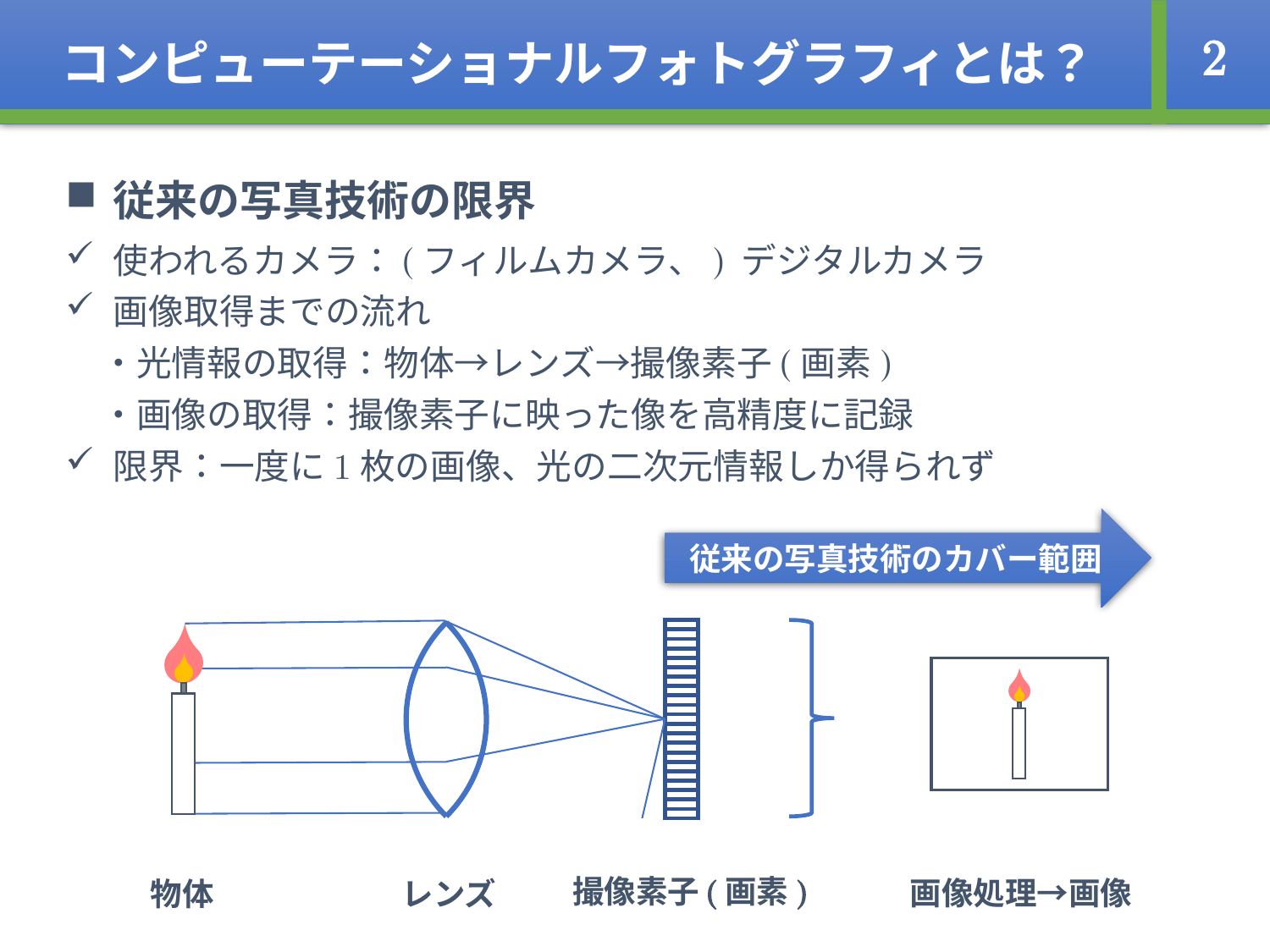

コンピューテーショナルフォトグラフィとは？
2

従来の写真技術の限界
使われるカメラ：(フィルムカメラ、) デジタルカメラ
画像取得までの流れ
　・光情報の取得：物体→レンズ→撮像素子(画素)
　・画像の取得：撮像素子に映った像を高精度に記録
限界：一度に1枚の画像、光の二次元情報しか得られず

従来の写真技術のカバー範囲

撮像素子(画素)
画像処理→画像
物体
レンズ